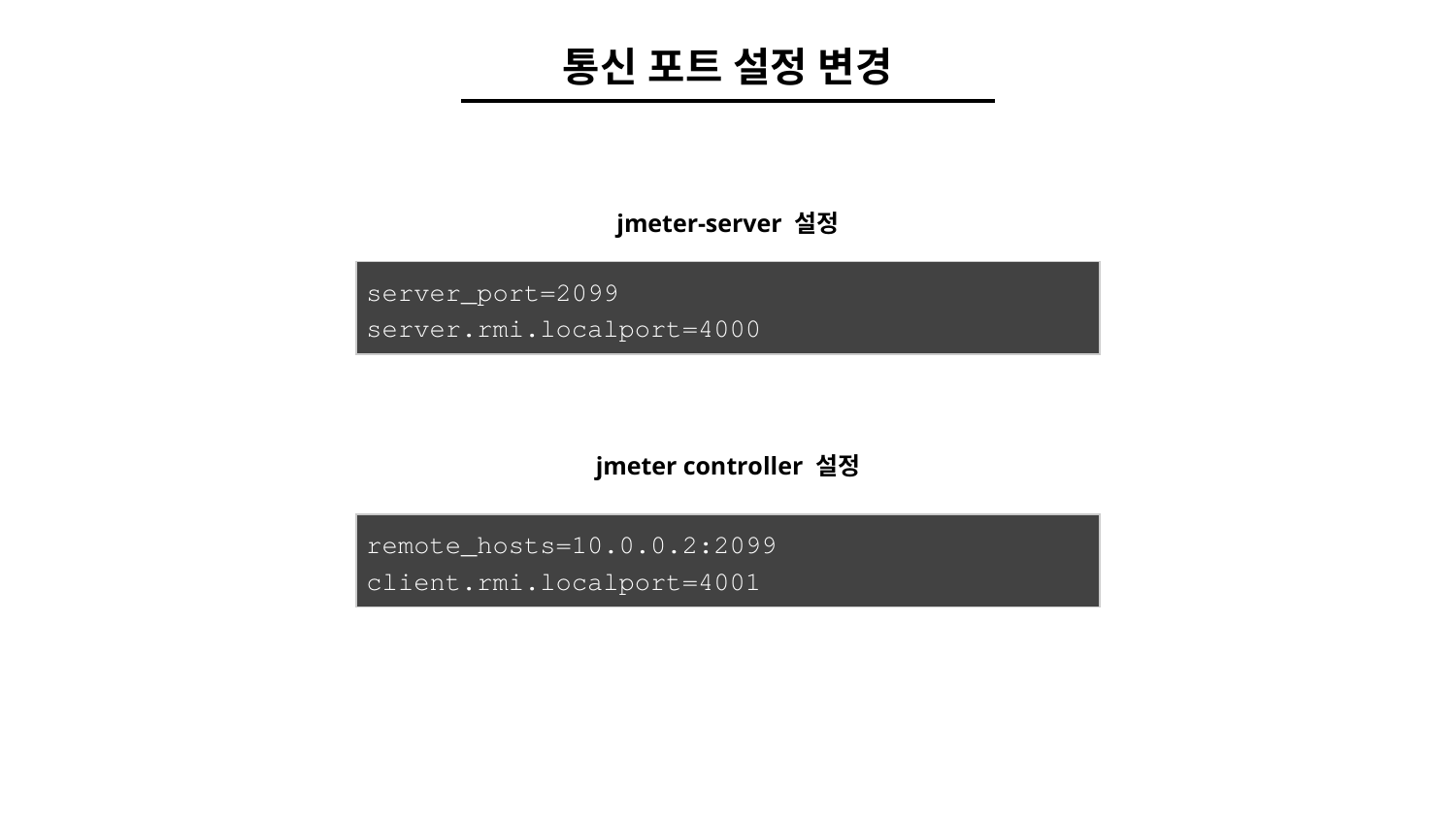

통신 포트 설정 변경
jmeter-server 설정
| server\_port=2099 server.rmi.localport=4000 |
| --- |
jmeter controller 설정
| remote\_hosts=10.0.0.2:2099 client.rmi.localport=4001 |
| --- |